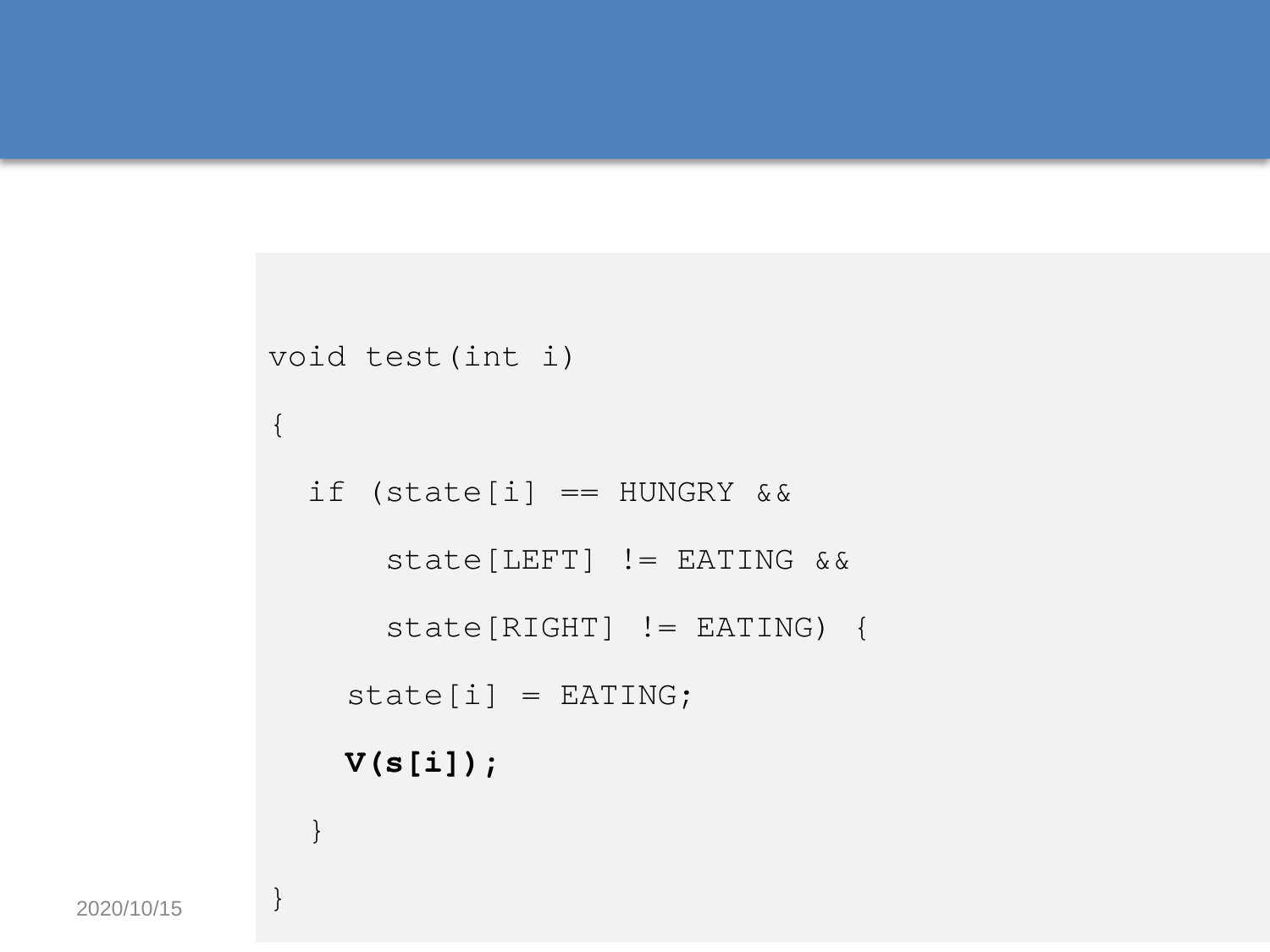

#

void test(int i)
{
  if (state[i] == HUNGRY &&
      state[LEFT] != EATING &&
      state[RIGHT] != EATING) {
    state[i] = EATING;
    V(s[i]);
  }
}
2020/10/15
《计算机操作系统》——薛瑞尼
59